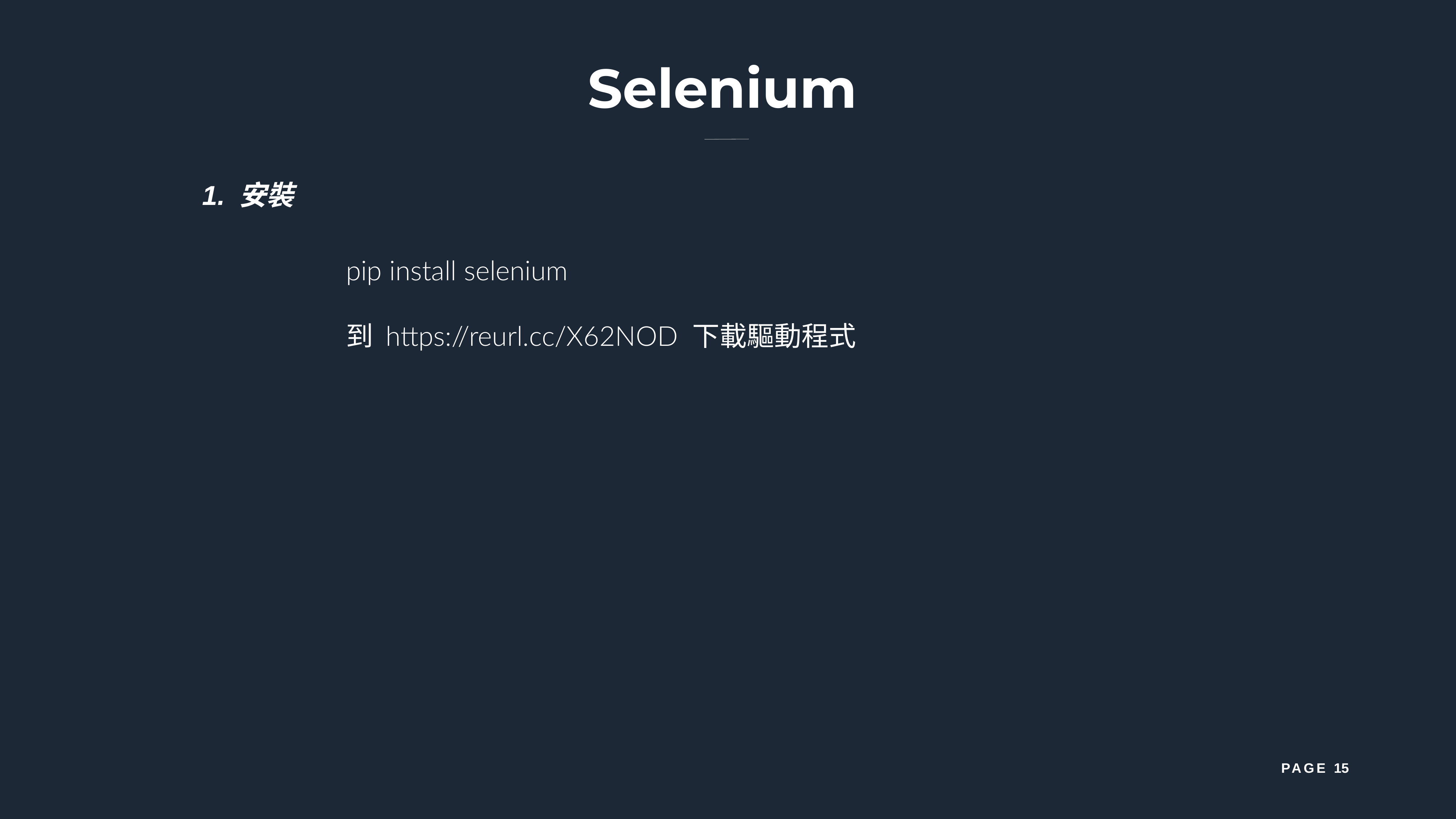

Selenium
1. 安裝
pip install selenium

到 https://reurl.cc/X62NOD 下載驅動程式